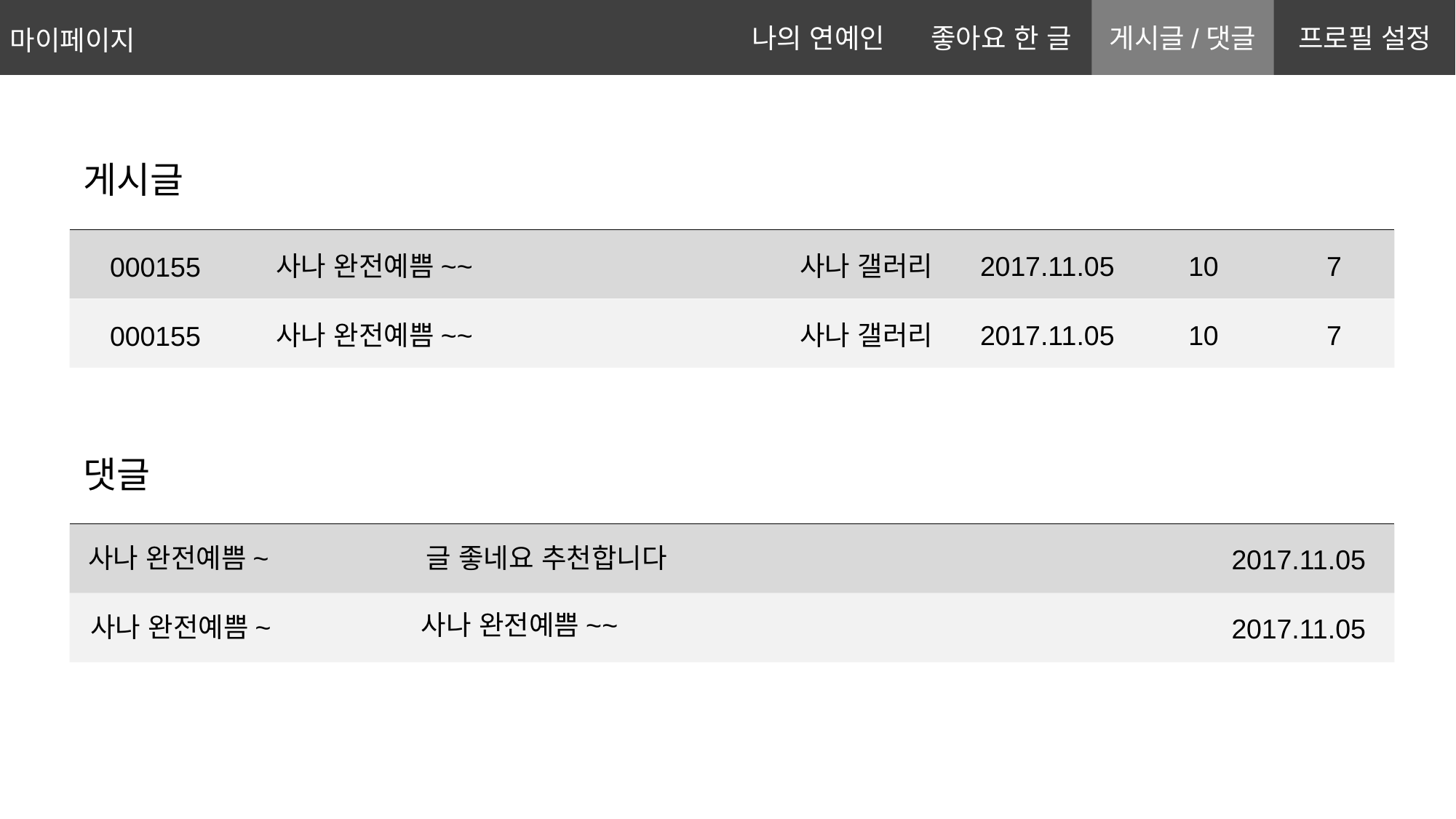

나의 연예인
좋아요 한 글
프로필 설정
게시글/댓글
마이페이지
게시글

사나 완전예쁨~~
10
7
사나 갤러리
2017.11.05
000155

사나 완전예쁨~~
10
7
사나 갤러리
2017.11.05
000155
댓글

사나 완전예쁨~
글 좋네요 추천합니다
2017.11.05
사나 완전예쁨~

사나 완전예쁨~~
2017.11.05